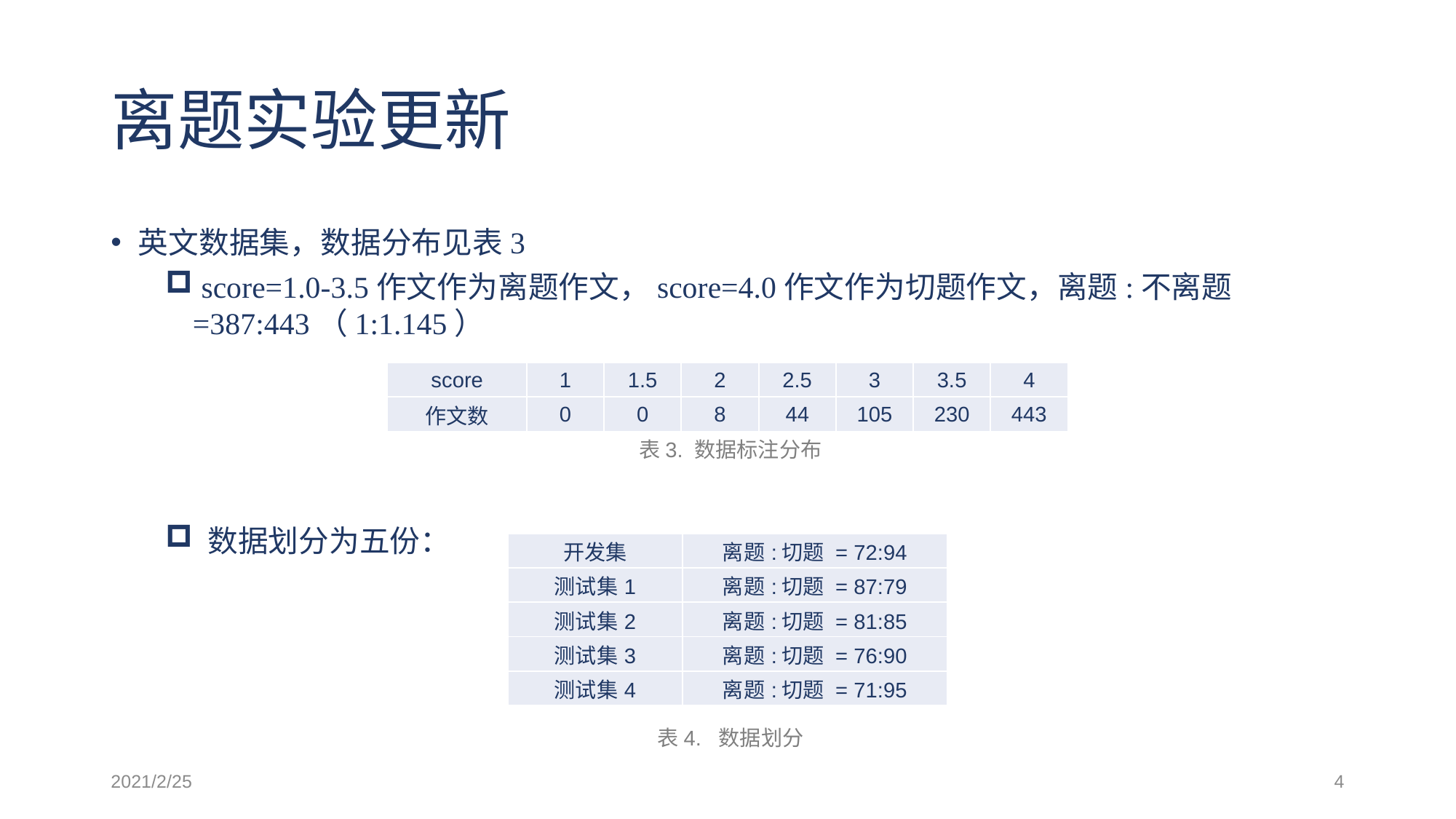

# 离题实验更新
英文数据集，数据分布见表3
 score=1.0-3.5作文作为离题作文，score=4.0作文作为切题作文，离题:不离题=387:443（1:1.145）

 数据划分为五份：
| score | 1 | 1.5 | 2 | 2.5 | 3 | 3.5 | 4 |
| --- | --- | --- | --- | --- | --- | --- | --- |
| 作文数 | 0 | 0 | 8 | 44 | 105 | 230 | 443 |
表3. 数据标注分布
| 开发集 | 离题:切题 = 72:94 |
| --- | --- |
| 测试集1 | 离题:切题 = 87:79 |
| 测试集2 | 离题:切题 = 81:85 |
| 测试集3 | 离题:切题 = 76:90 |
| 测试集4 | 离题:切题 = 71:95 |
表4.  数据划分
2021/2/25
4